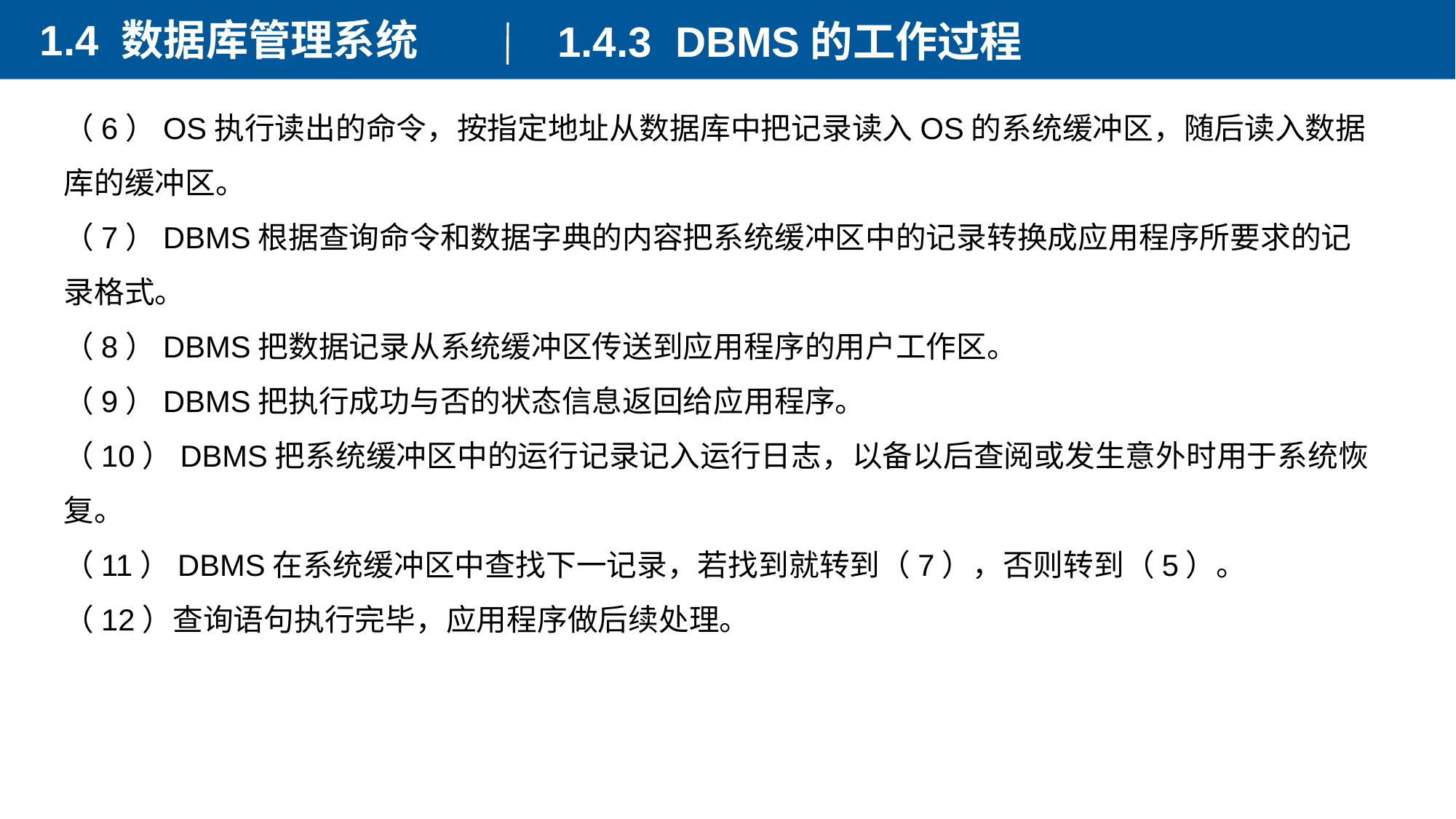

1.4 数据库管理系统
1.4.3  DBMS的工作过程
（6）OS执行读出的命令，按指定地址从数据库中把记录读入OS的系统缓冲区，随后读入数据库的缓冲区。
（7）DBMS根据查询命令和数据字典的内容把系统缓冲区中的记录转换成应用程序所要求的记录格式。
（8）DBMS把数据记录从系统缓冲区传送到应用程序的用户工作区。
（9）DBMS把执行成功与否的状态信息返回给应用程序。
（10）DBMS把系统缓冲区中的运行记录记入运行日志，以备以后查阅或发生意外时用于系统恢复。
（11）DBMS在系统缓冲区中查找下一记录，若找到就转到（7），否则转到（5）。
（12）查询语句执行完毕，应用程序做后续处理。